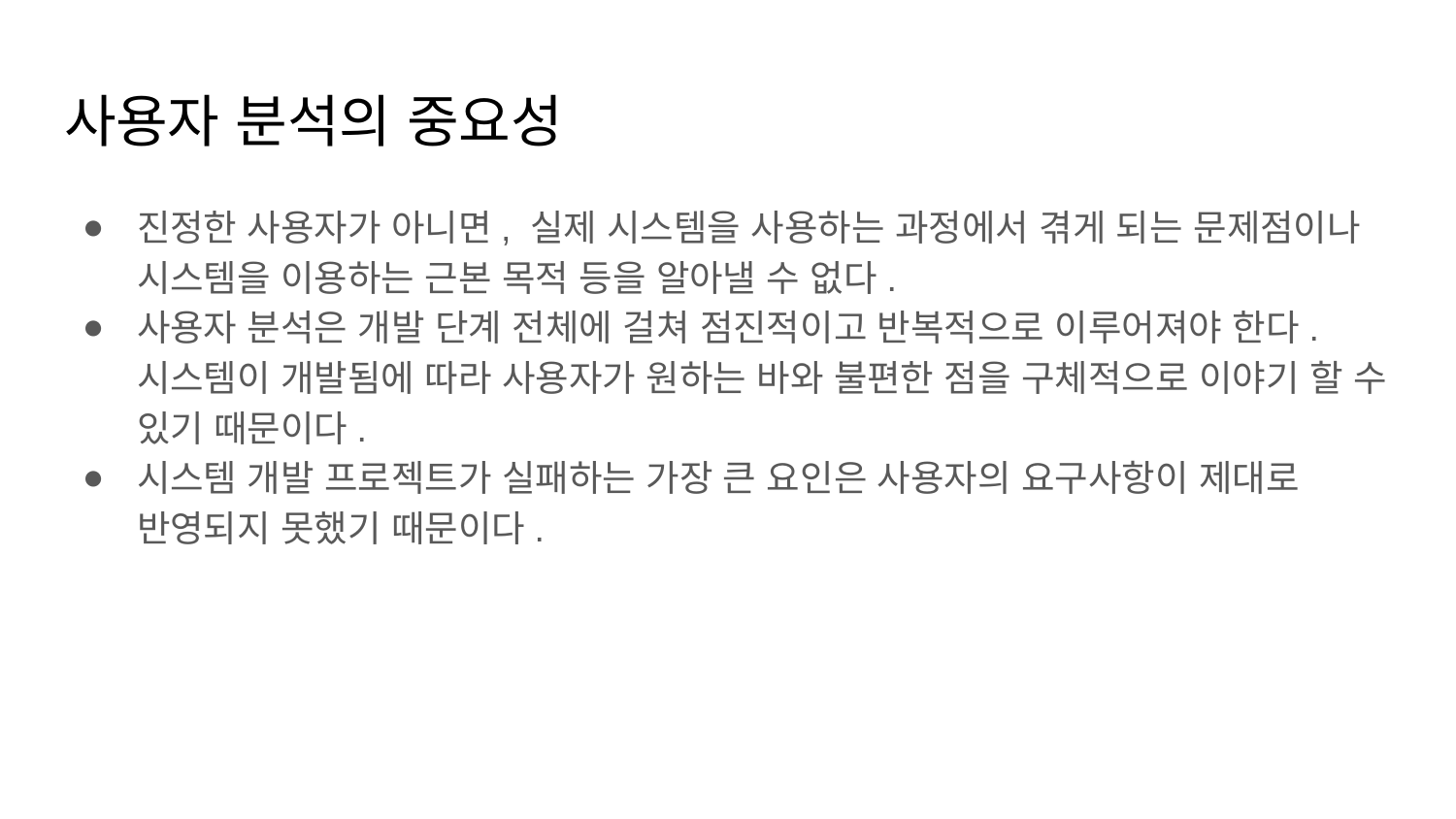

# 사용자 분석의 중요성
진정한 사용자가 아니면, 실제 시스템을 사용하는 과정에서 겪게 되는 문제점이나 시스템을 이용하는 근본 목적 등을 알아낼 수 없다.
사용자 분석은 개발 단계 전체에 걸쳐 점진적이고 반복적으로 이루어져야 한다. 시스템이 개발됨에 따라 사용자가 원하는 바와 불편한 점을 구체적으로 이야기 할 수 있기 때문이다.
시스템 개발 프로젝트가 실패하는 가장 큰 요인은 사용자의 요구사항이 제대로 반영되지 못했기 때문이다.